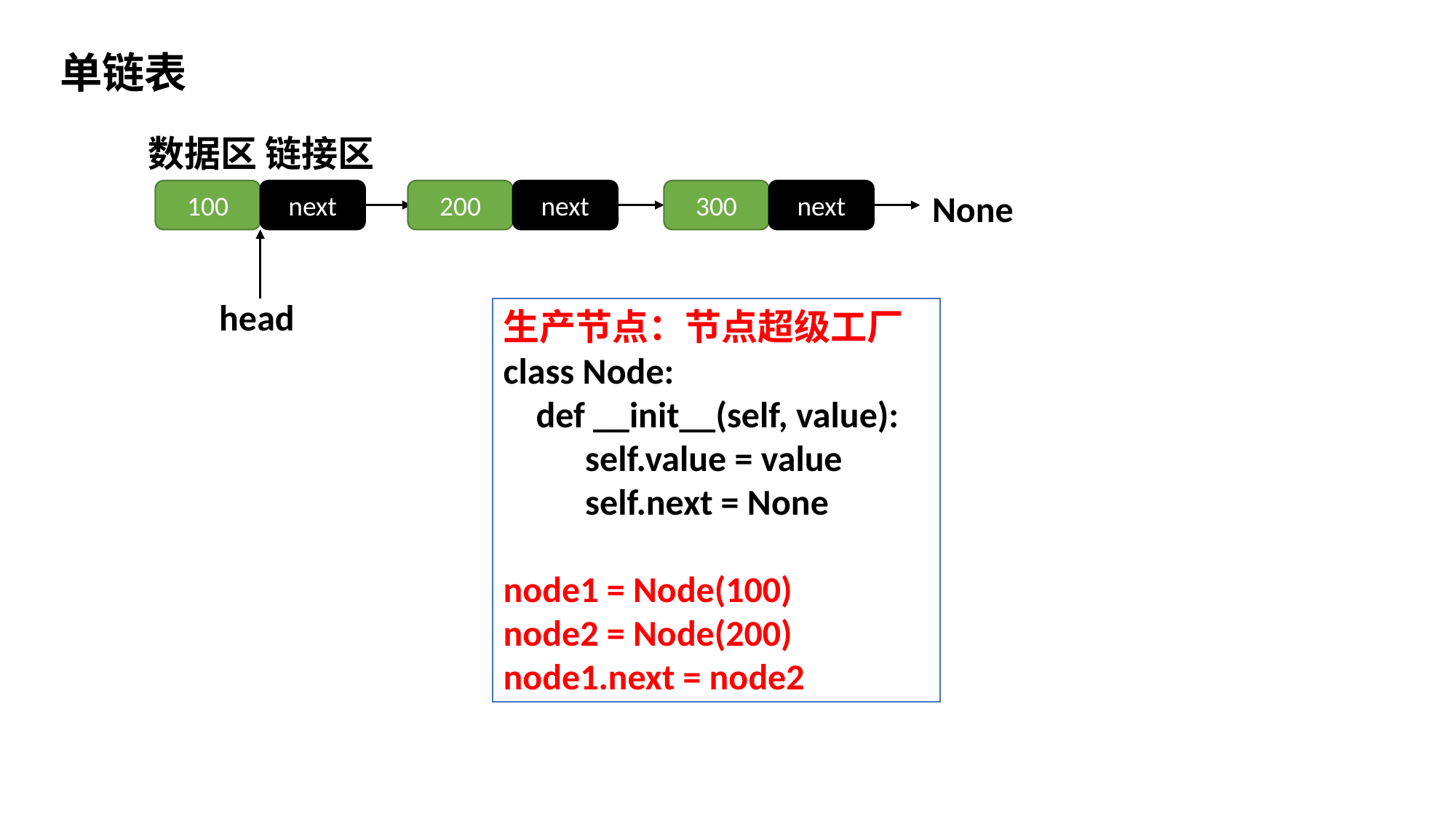

单链表
数据区 链接区
100
next
200
next
300
next
None
head
生产节点：节点超级工厂
class Node:
    def __init__(self, value):
          self.value = value
          self.next = None

node1 = Node(100)
node2 = Node(200)
node1.next = node2